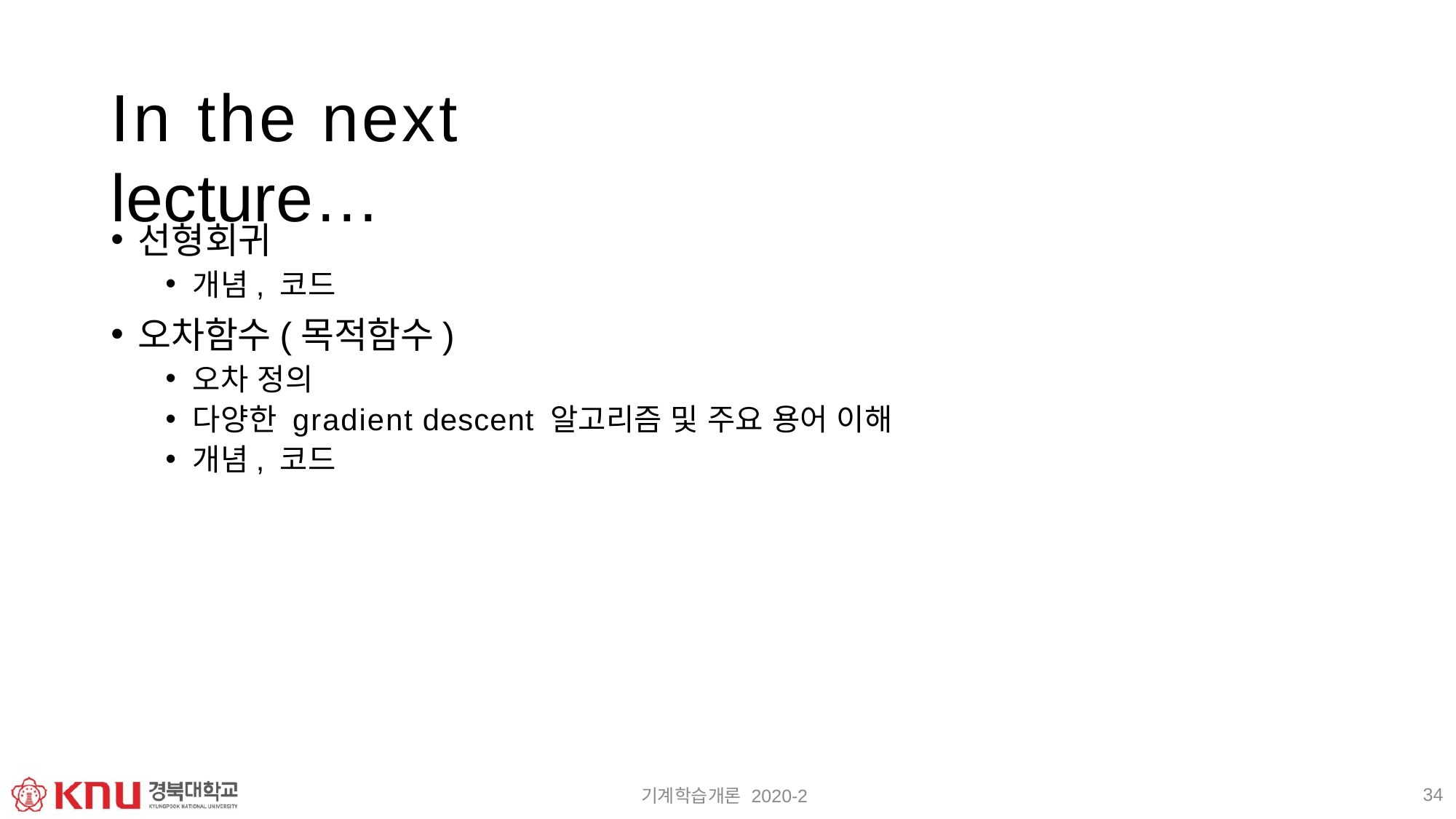

# In the next lecture…
선형회귀
개념, 코드
오차함수(목적함수)
오차 정의
다양한 gradient descent 알고리즘 및 주요 용어 이해
개념, 코드
34
기계학습개론 2020-2